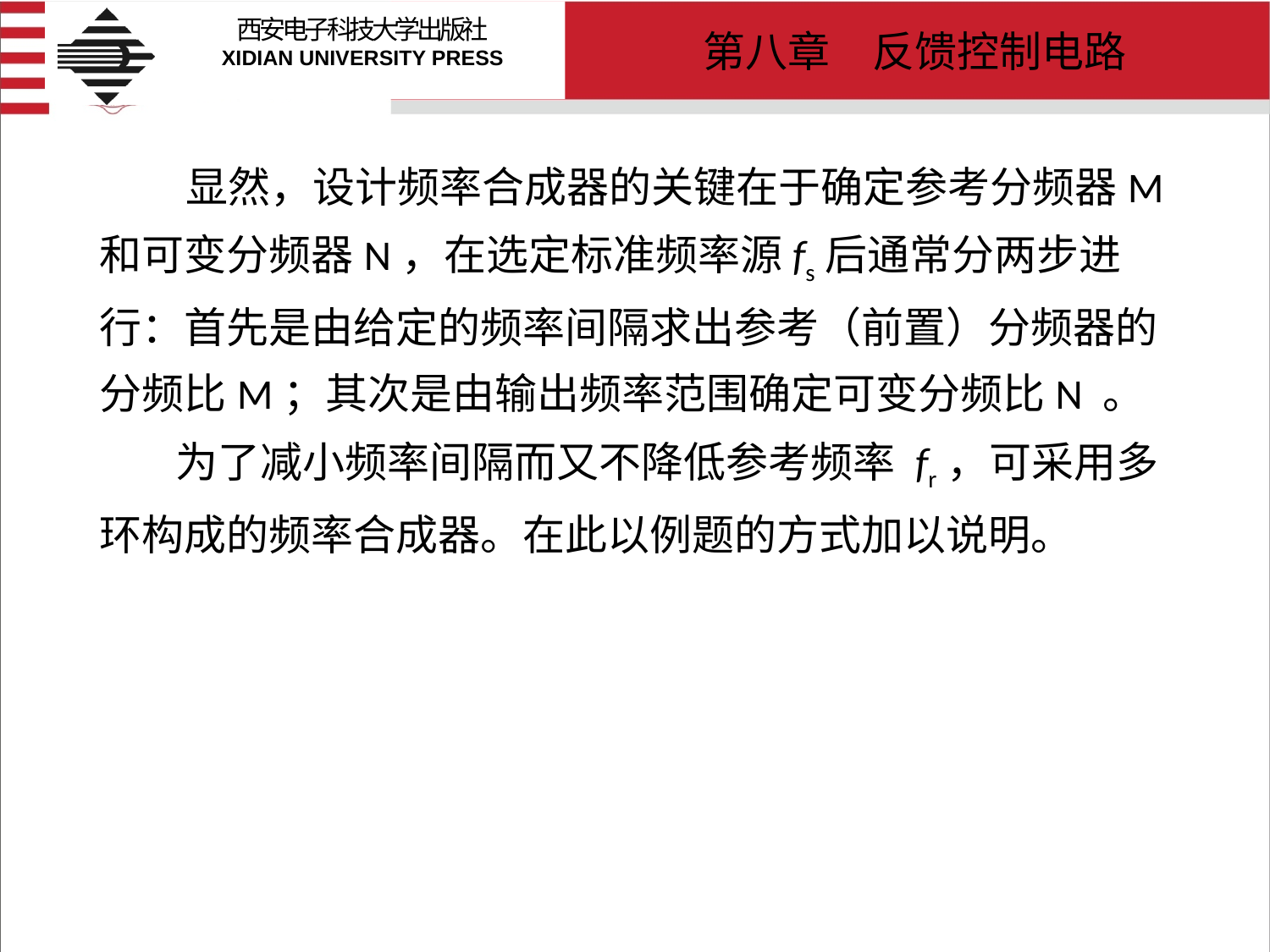

# 显然，设计频率合成器的关键在于确定参考分频器M 和可变分频器N，在选定标准频率源fs后通常分两步进行：首先是由给定的频率间隔求出参考（前置）分频器的分频比M；其次是由输出频率范围确定可变分频比N 。 为了减小频率间隔而又不降低参考频率 fr，可采用多环构成的频率合成器。在此以例题的方式加以说明。